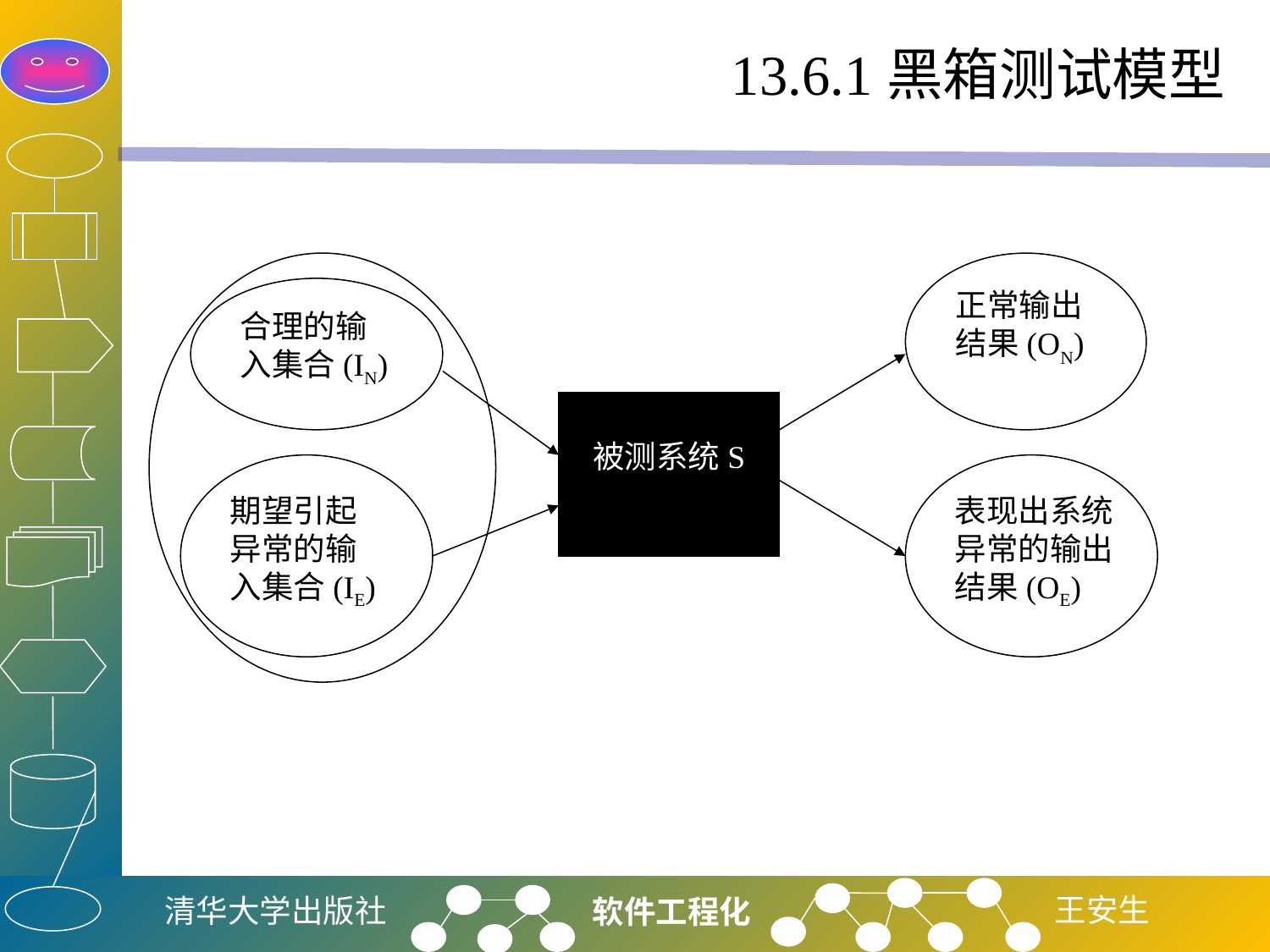

# 13.6.1黑箱测试模型

正常输出结果(ON)
合理的输入集合(IN)

被测系统S
期望引起异常的输入集合(IE)
表现出系统异常的输出结果(OE)